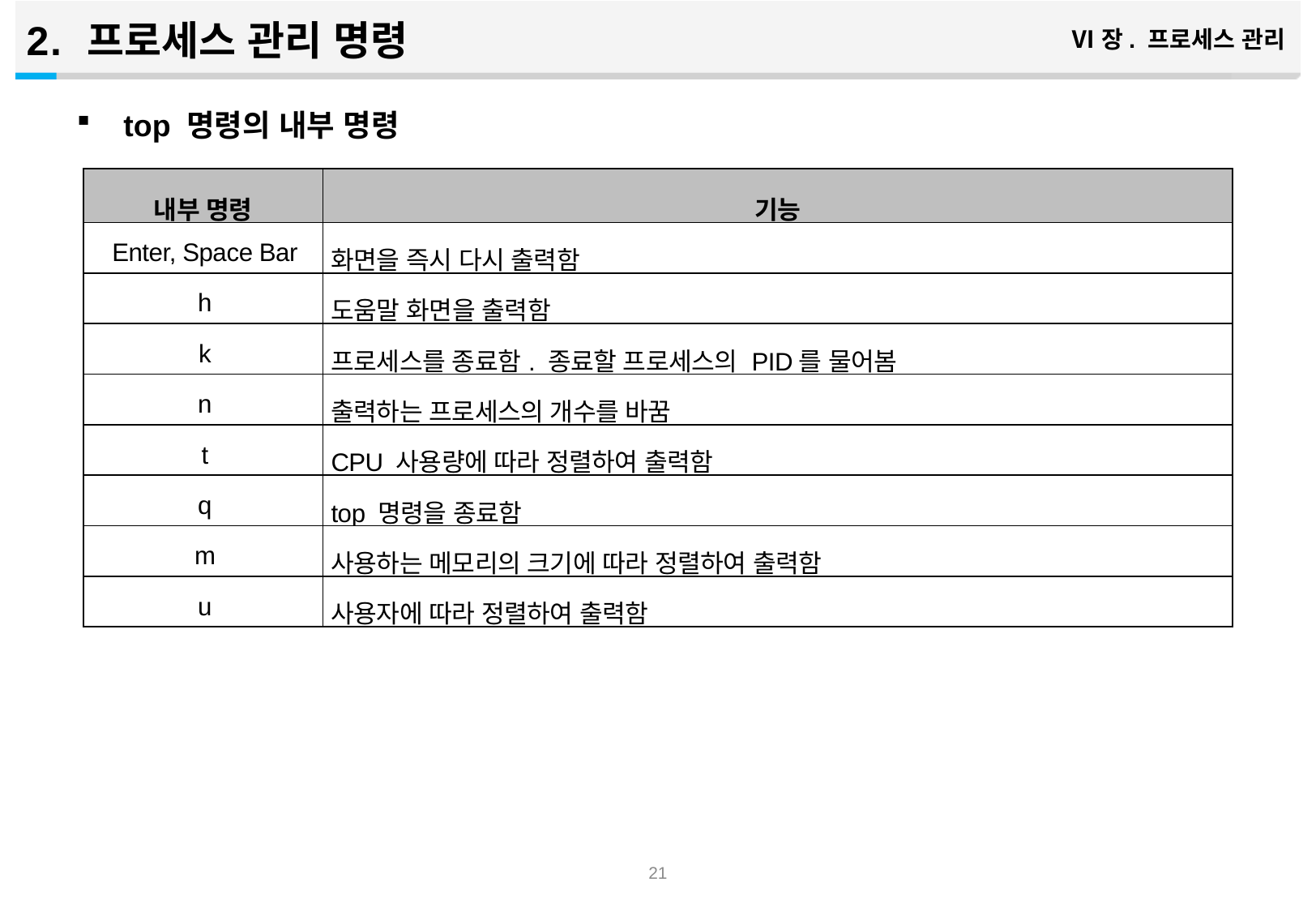

프로세스 관리 명령
Ⅵ장. 프로세스 관리
top 명령의 내부 명령
| 내부 명령 | 기능 |
| --- | --- |
| Enter, Space Bar | 화면을 즉시 다시 출력함 |
| h | 도움말 화면을 출력함 |
| k | 프로세스를 종료함. 종료할 프로세스의 PID를 물어봄 |
| n | 출력하는 프로세스의 개수를 바꿈 |
| t | CPU 사용량에 따라 정렬하여 출력함 |
| q | top 명령을 종료함 |
| m | 사용하는 메모리의 크기에 따라 정렬하여 출력함 |
| u | 사용자에 따라 정렬하여 출력함 |
21